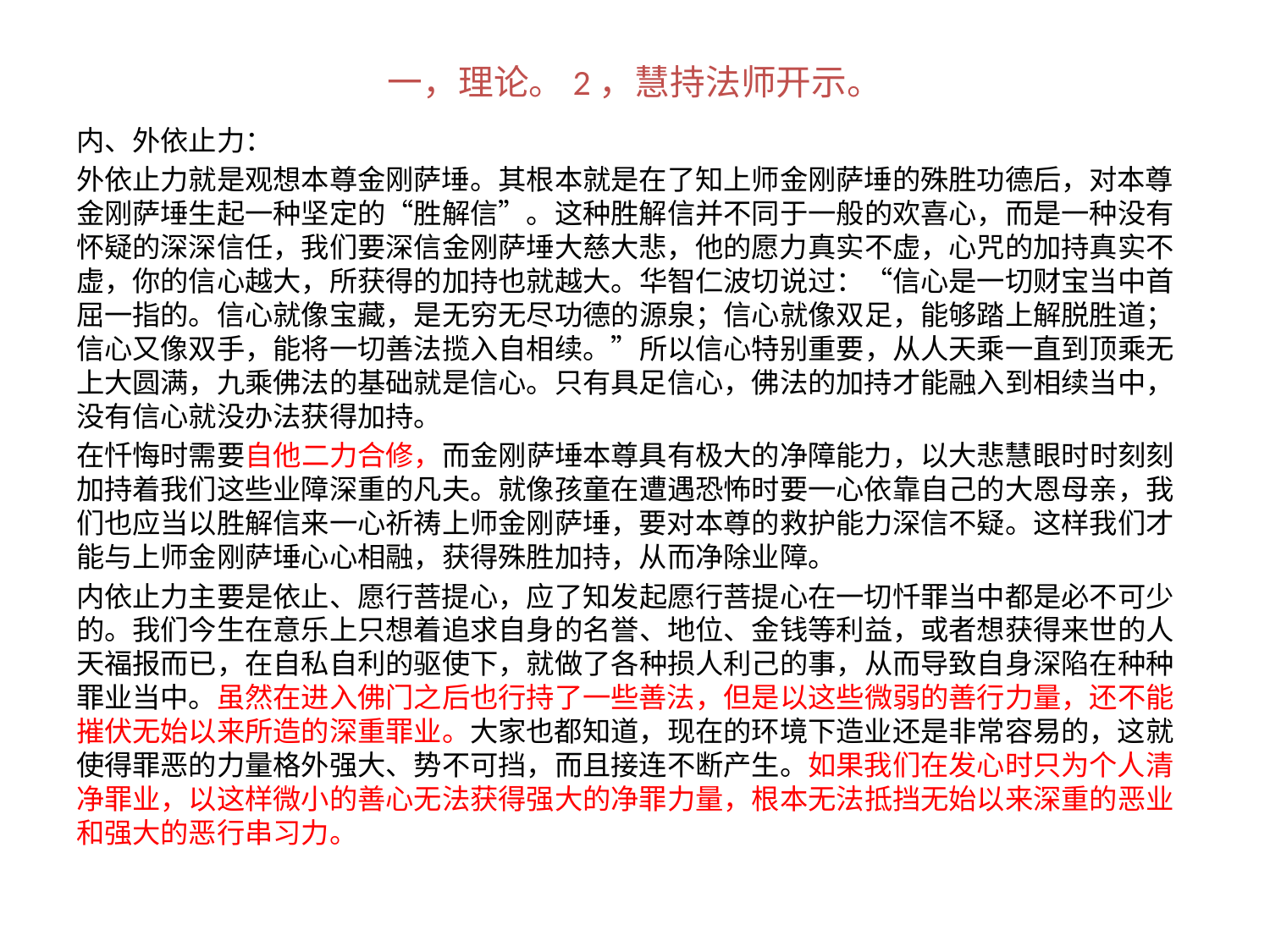

# 一，理论。2，慧持法师开示。
内、外依止力：
外依止力就是观想本尊金刚萨埵。其根本就是在了知上师金刚萨埵的殊胜功德后，对本尊金刚萨埵生起一种坚定的“胜解信”。这种胜解信并不同于一般的欢喜心，而是一种没有怀疑的深深信任，我们要深信金刚萨埵大慈大悲，他的愿力真实不虚，心咒的加持真实不虚，你的信心越大，所获得的加持也就越大。华智仁波切说过：“信心是一切财宝当中首屈一指的。信心就像宝藏，是无穷无尽功德的源泉；信心就像双足，能够踏上解脱胜道；信心又像双手，能将一切善法揽入自相续。”所以信心特别重要，从人天乘一直到顶乘无上大圆满，九乘佛法的基础就是信心。只有具足信心，佛法的加持才能融入到相续当中，没有信心就没办法获得加持。
在忏悔时需要自他二力合修，而金刚萨埵本尊具有极大的净障能力，以大悲慧眼时时刻刻加持着我们这些业障深重的凡夫。就像孩童在遭遇恐怖时要一心依靠自己的大恩母亲，我们也应当以胜解信来一心祈祷上师金刚萨埵，要对本尊的救护能力深信不疑。这样我们才能与上师金刚萨埵心心相融，获得殊胜加持，从而净除业障。
内依止力主要是依止、愿行菩提心，应了知发起愿行菩提心在一切忏罪当中都是必不可少的。我们今生在意乐上只想着追求自身的名誉、地位、金钱等利益，或者想获得来世的人天福报而已，在自私自利的驱使下，就做了各种损人利己的事，从而导致自身深陷在种种罪业当中。虽然在进入佛门之后也行持了一些善法，但是以这些微弱的善行力量，还不能摧伏无始以来所造的深重罪业。大家也都知道，现在的环境下造业还是非常容易的，这就使得罪恶的力量格外强大、势不可挡，而且接连不断产生。如果我们在发心时只为个人清净罪业，以这样微小的善心无法获得强大的净罪力量，根本无法抵挡无始以来深重的恶业和强大的恶行串习力。